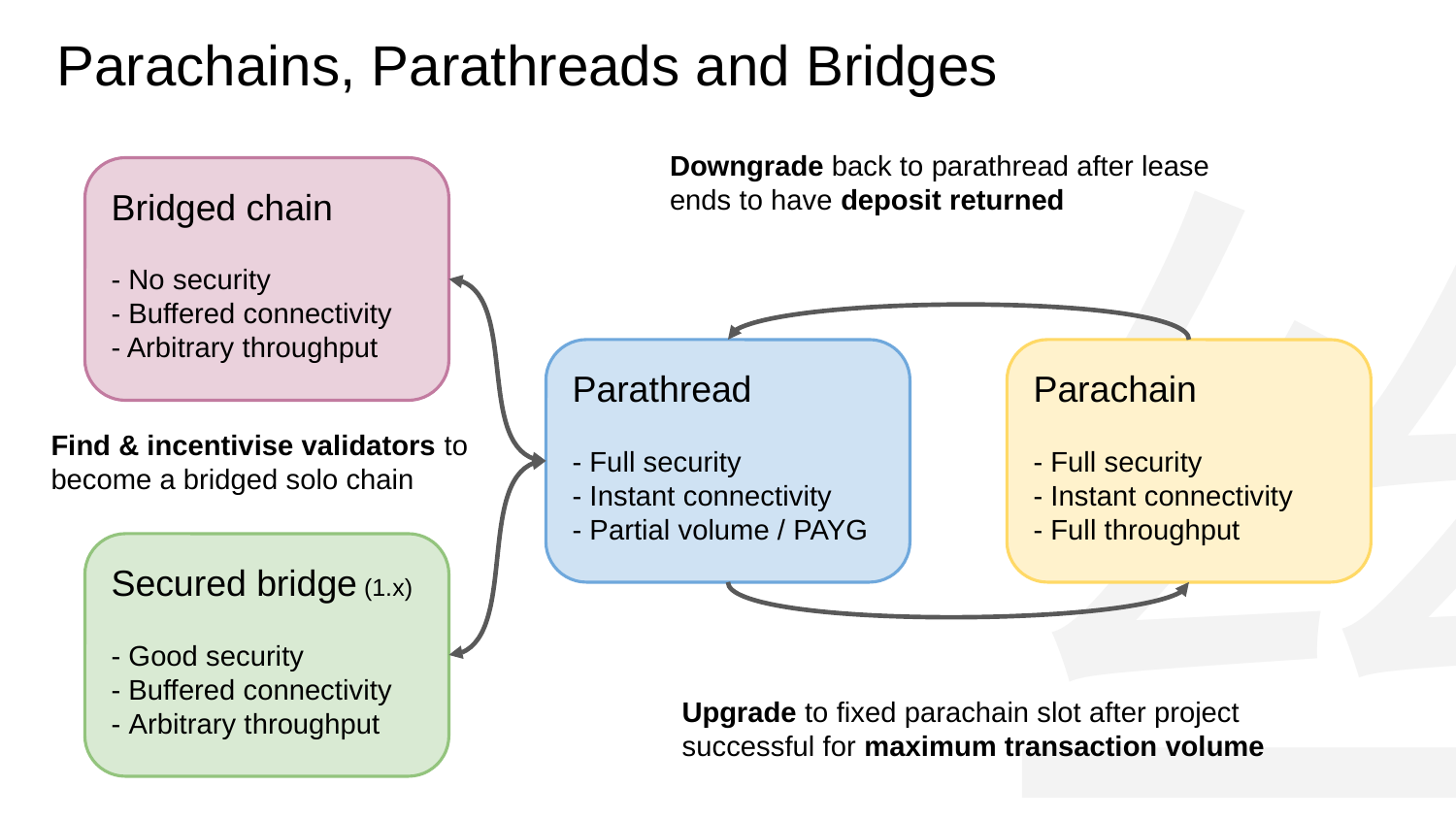

Parachains, Parathreads and Bridges
丝
Downgrade back to parathread after lease ends to have deposit returned
Bridged chain

- No security
- Buffered connectivity
- Arbitrary throughput
Parathread

- Full security
- Instant connectivity
- Partial volume / PAYG
Parachain

- Full security
- Instant connectivity
- Full throughput
Find & incentivise validators to become a bridged solo chain
Secured bridge (1.x)

- Good security
- Buffered connectivity
- Arbitrary throughput
Upgrade to fixed parachain slot after project successful for maximum transaction volume